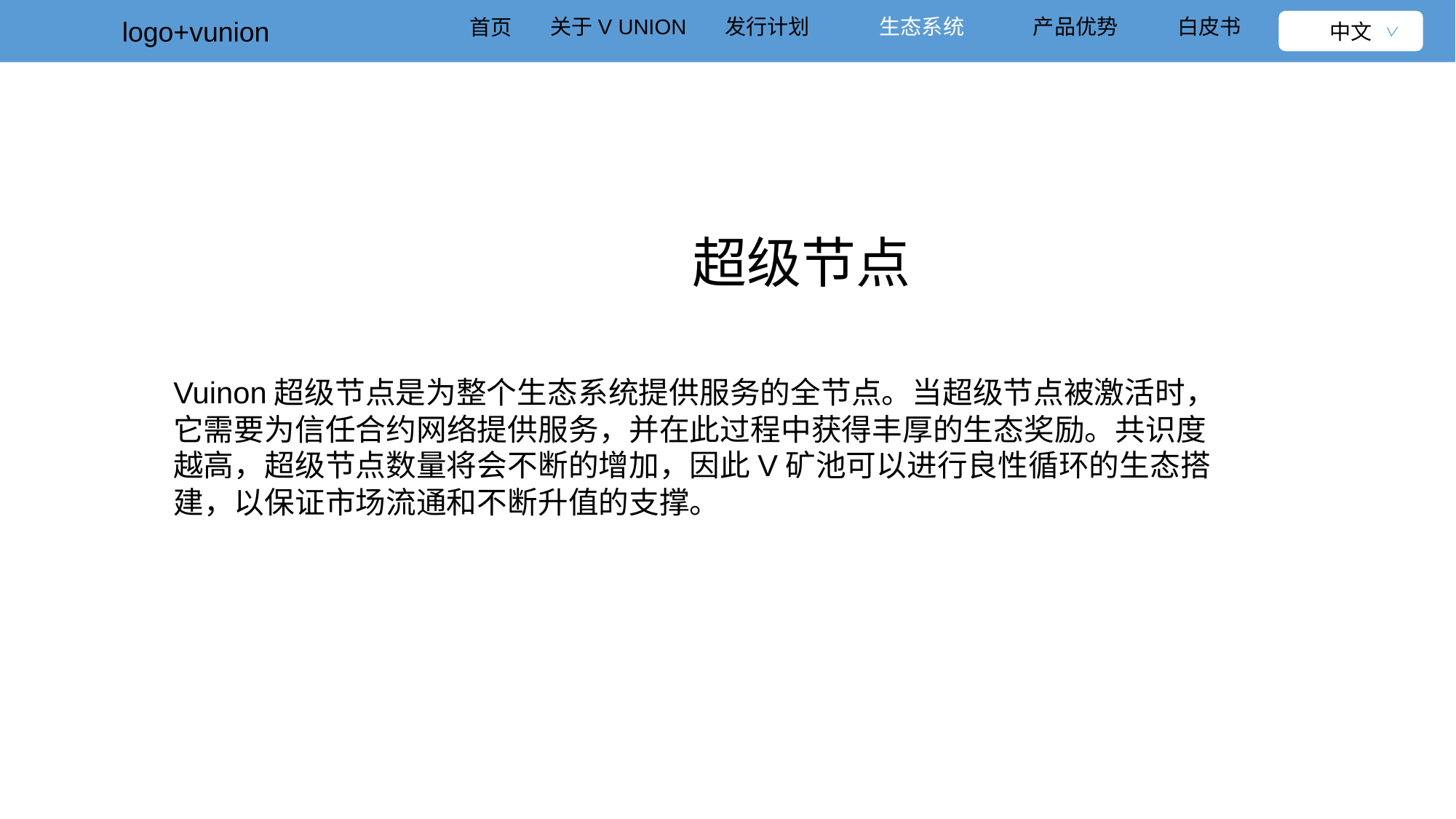

关于V UNION
发行计划
生态系统
产品优势
白皮书
首页
logo+vunion
中文
超级节点
Vuinon超级节点是为整个生态系统提供服务的全节点。当超级节点被激活时，它需要为信任合约网络提供服务，并在此过程中获得丰厚的生态奖励。共识度越高，超级节点数量将会不断的增加，因此V矿池可以进行良性循环的生态搭建，以保证市场流通和不断升值的支撑。